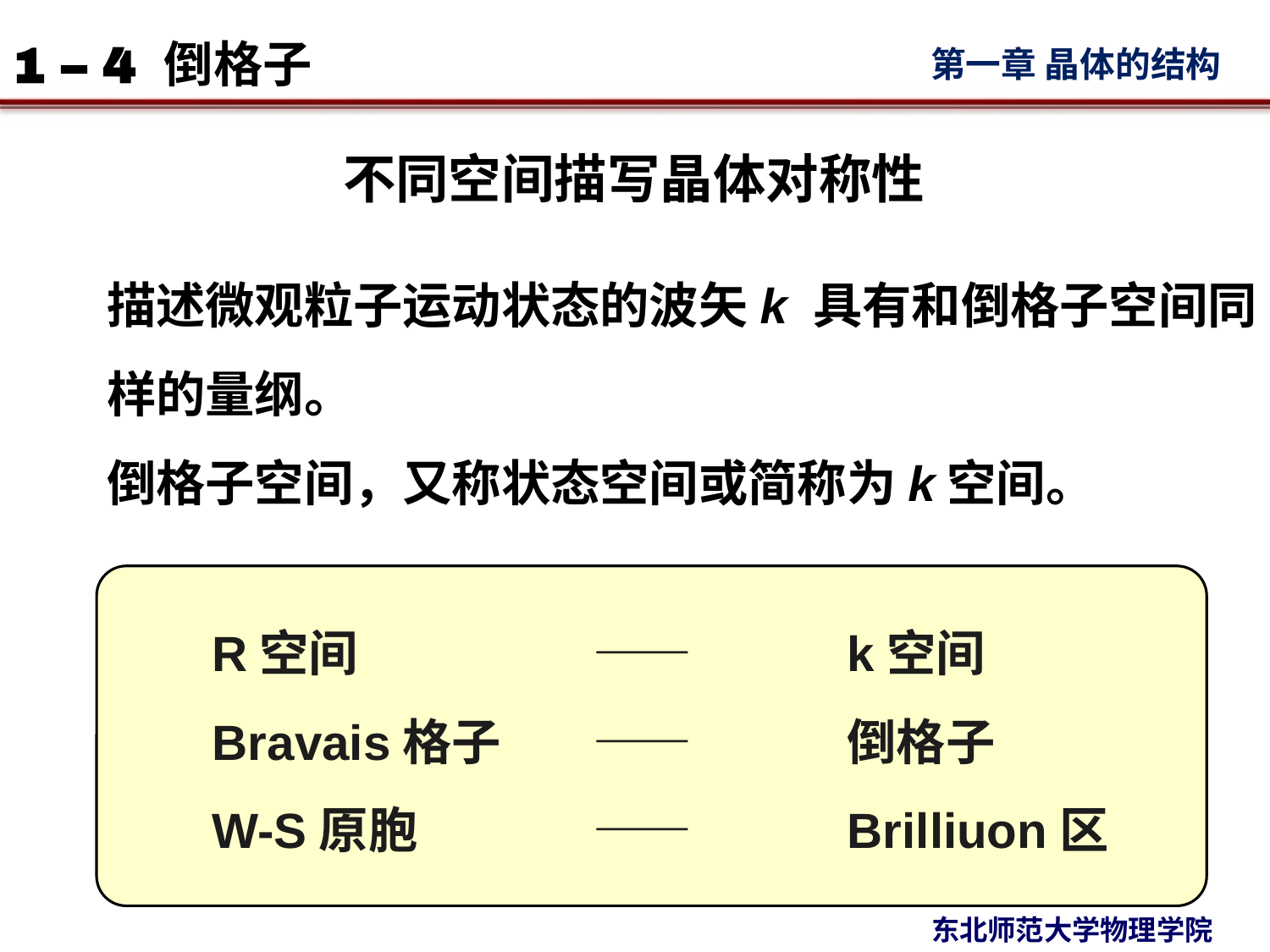

# 不同空间描写晶体对称性
描述微观粒子运动状态的波矢k 具有和倒格子空间同样的量纲。
倒格子空间，又称状态空间或简称为k空间。

R空间		——		k空间
Bravais格子	——		倒格子
W-S原胞		——		Brilliuon区